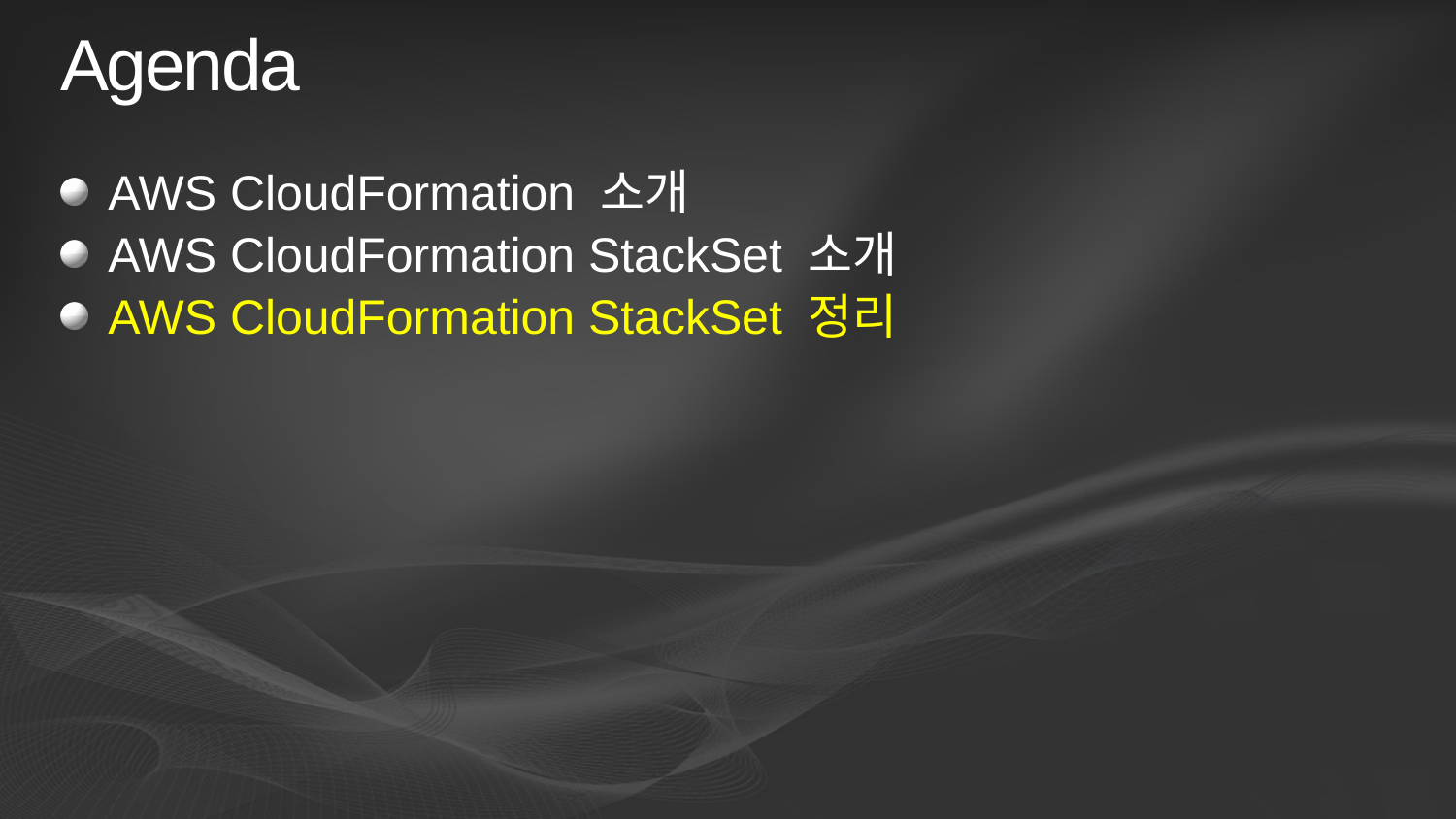

# Agenda
AWS CloudFormation 소개
AWS CloudFormation StackSet 소개
AWS CloudFormation StackSet 정리